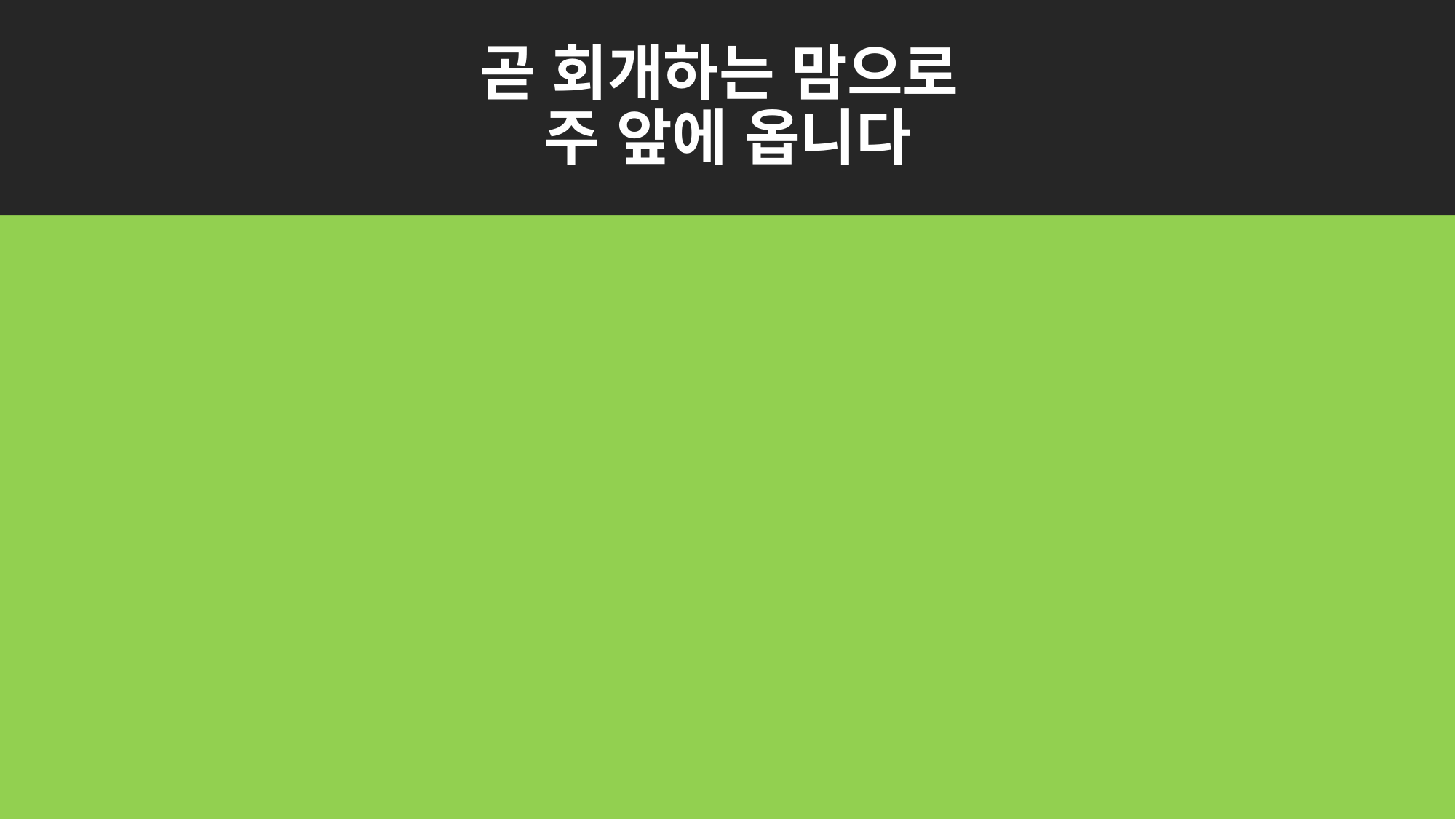

# 곧 회개하는 맘으로 주 앞에 옵니다